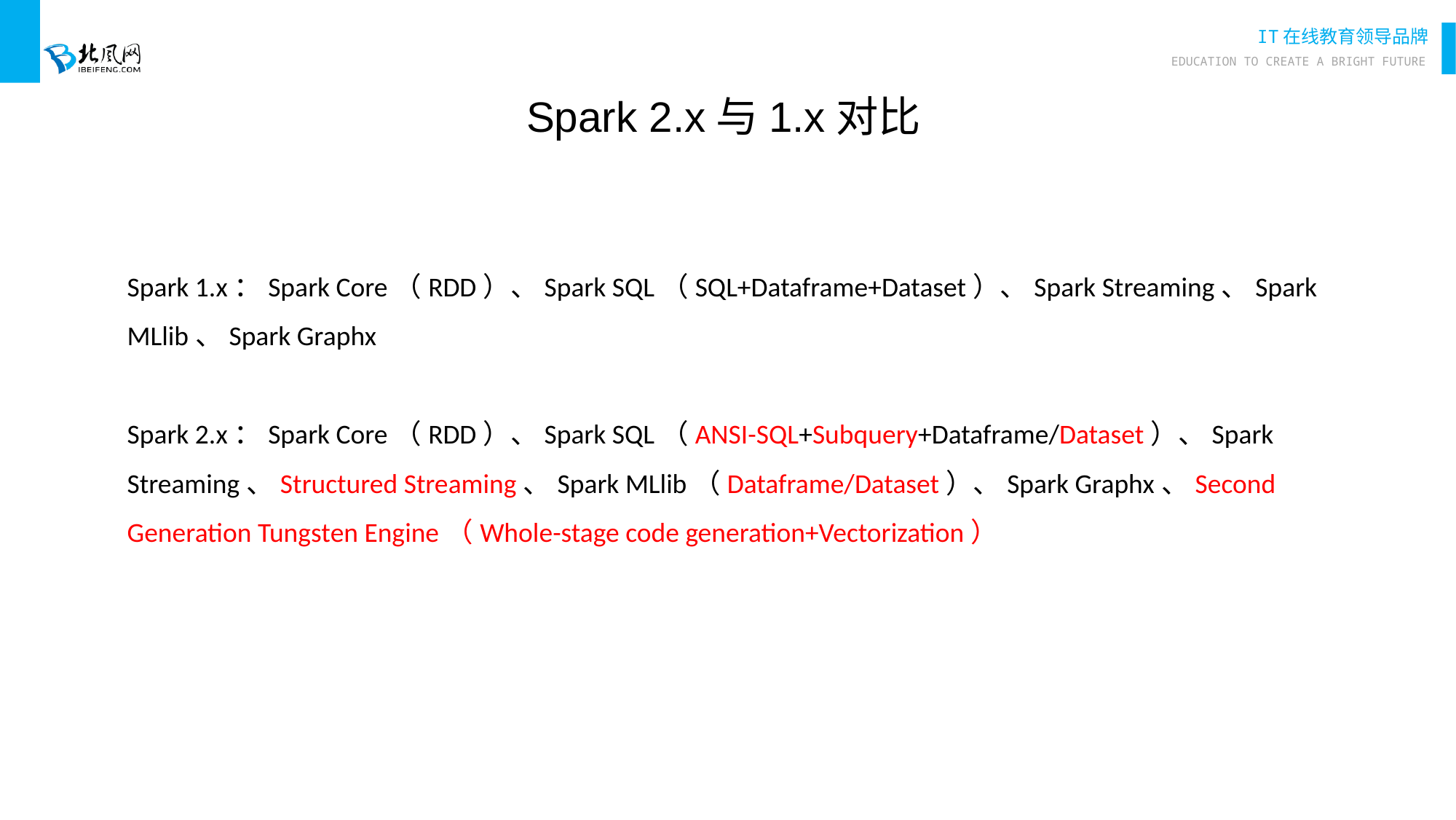

Spark 2.x与1.x对比
Spark 1.x：Spark Core（RDD）、Spark SQL（SQL+Dataframe+Dataset）、Spark Streaming、Spark MLlib、Spark Graphx

Spark 2.x：Spark Core（RDD）、Spark SQL（ANSI-SQL+Subquery+Dataframe/Dataset）、Spark Streaming、Structured Streaming、Spark MLlib（Dataframe/Dataset）、Spark Graphx、Second Generation Tungsten Engine（Whole-stage code generation+Vectorization）